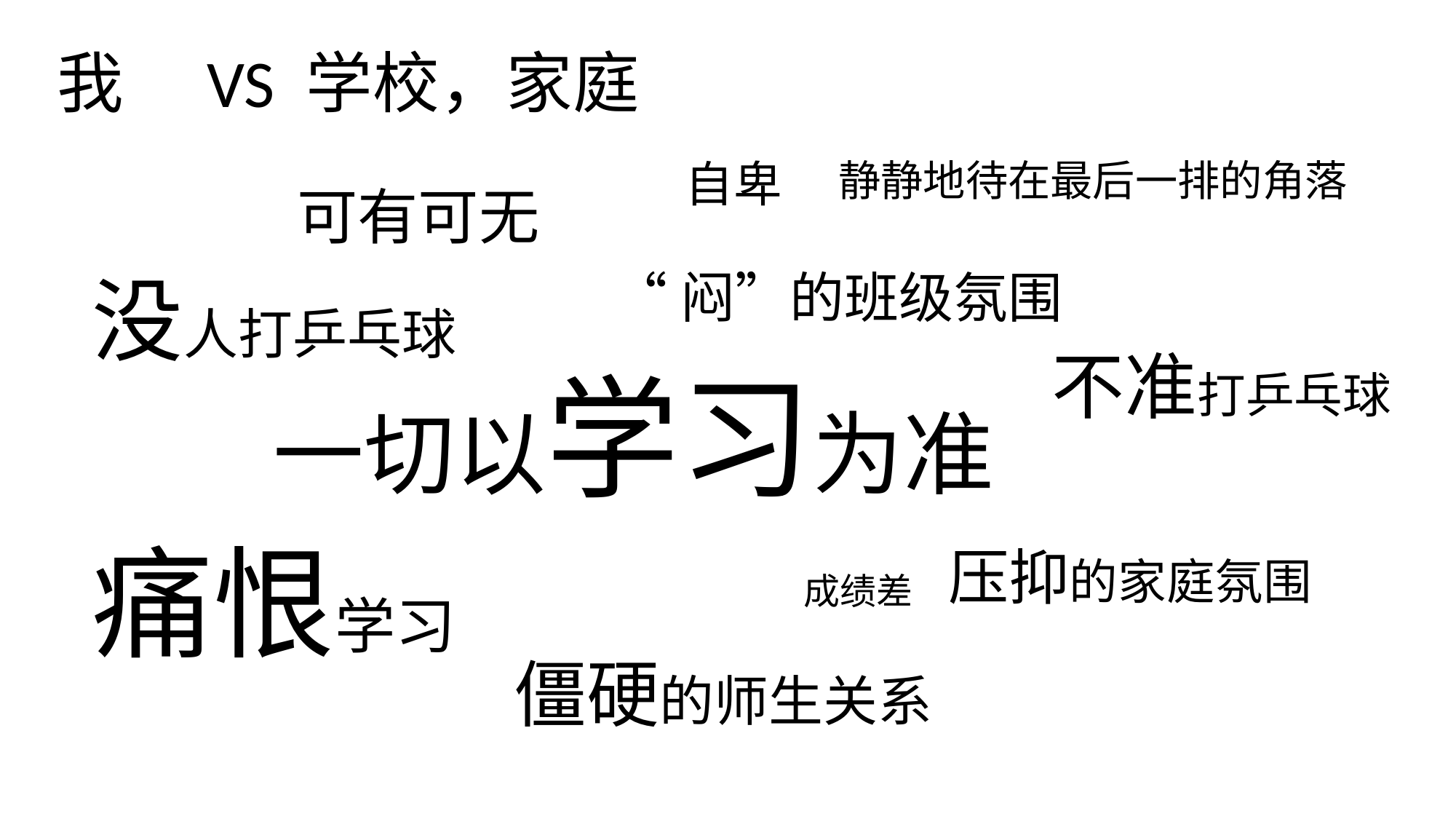

# 我　VS 学校，家庭
自卑
静静地待在最后一排的角落
可有可无
没人打乒乓球
“闷”的班级氛围
不准打乒乓球
一切以学习为准
痛恨学习
压抑的家庭氛围
成绩差
僵硬的师生关系